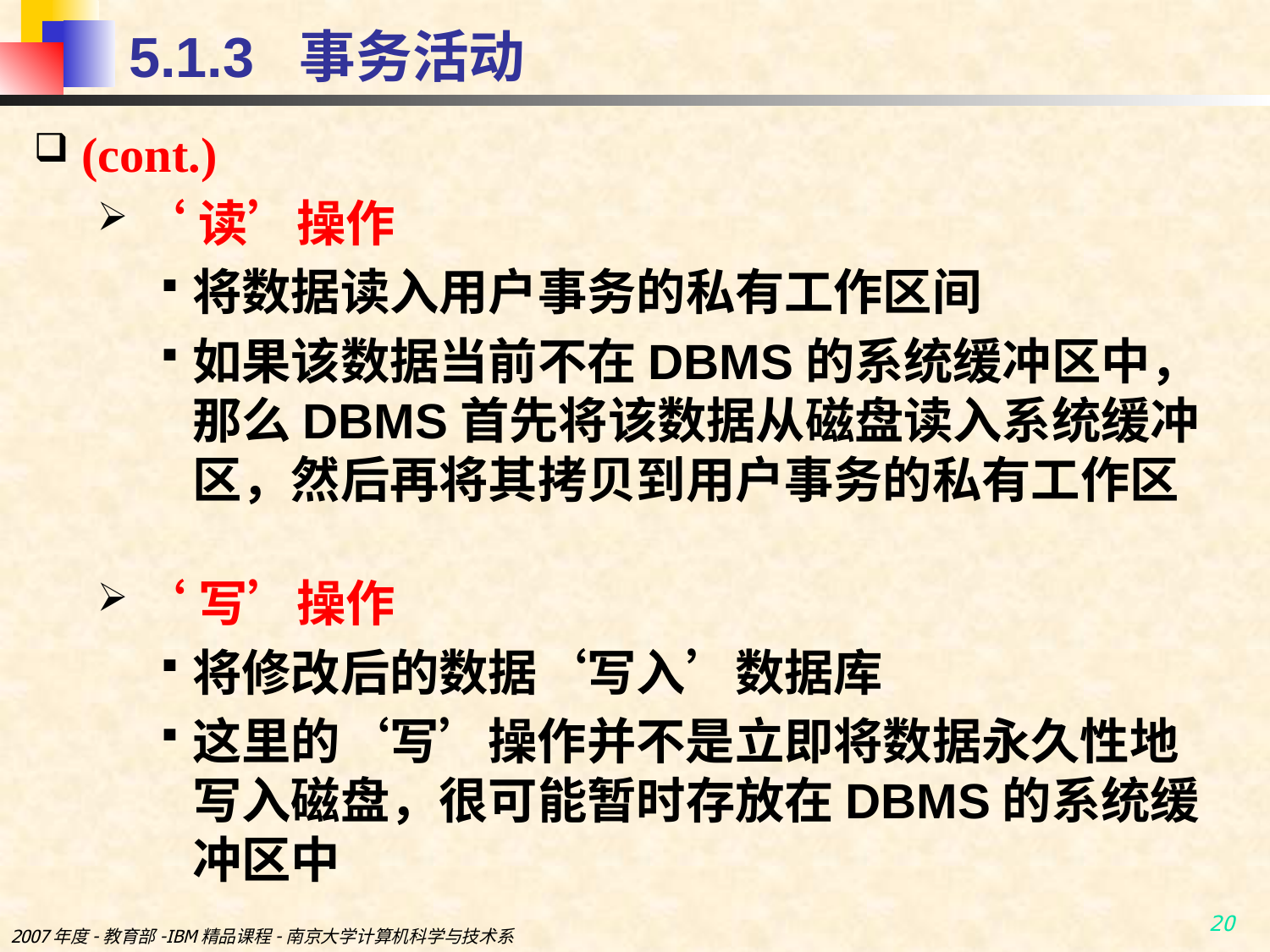

# 5.1.3  事务活动
(cont.)
‘读’操作
将数据读入用户事务的私有工作区间
如果该数据当前不在DBMS的系统缓冲区中，那么DBMS首先将该数据从磁盘读入系统缓冲区，然后再将其拷贝到用户事务的私有工作区

‘写’操作
将修改后的数据‘写入’数据库
这里的‘写’操作并不是立即将数据永久性地写入磁盘，很可能暂时存放在DBMS的系统缓冲区中
20